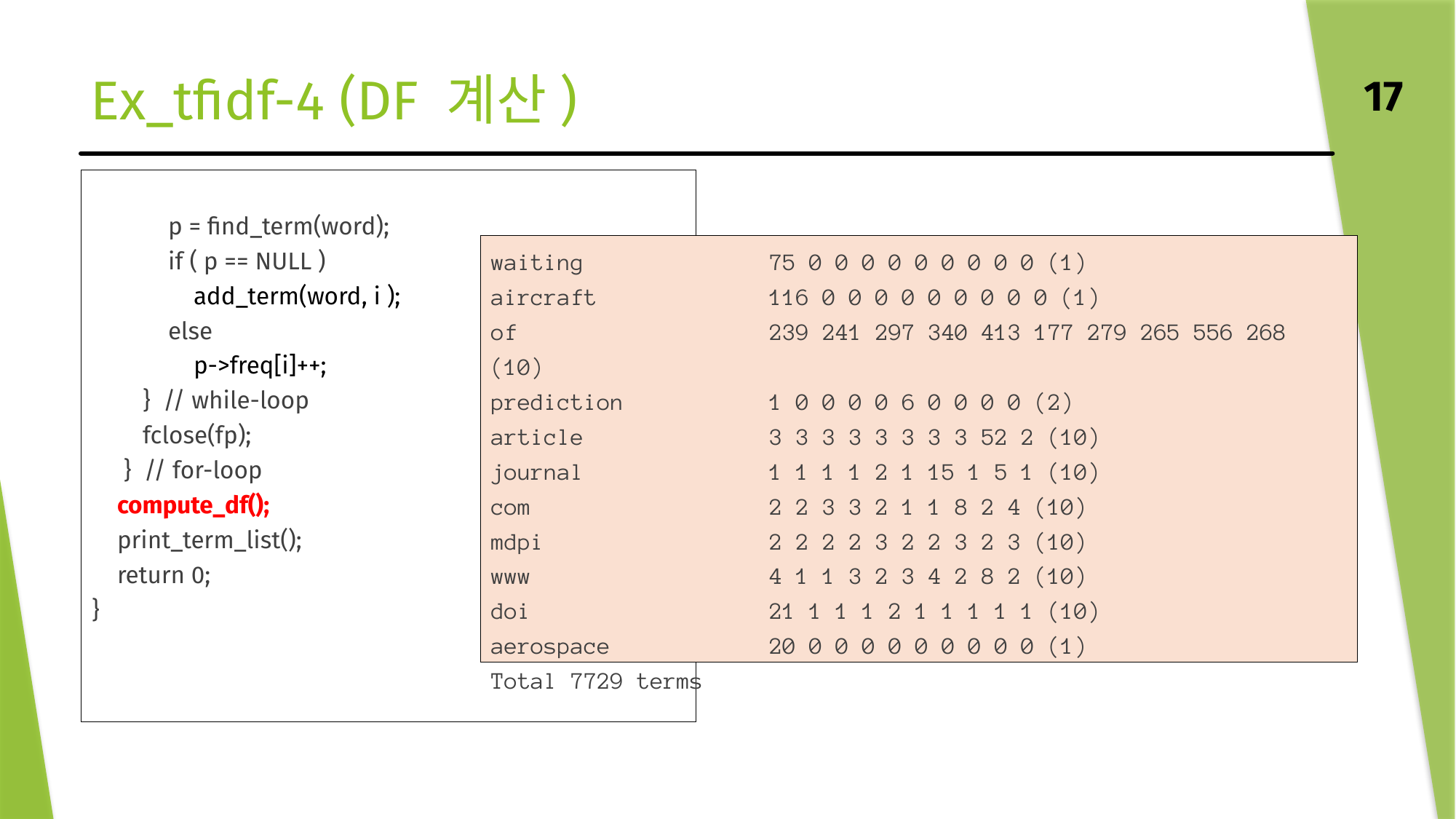

# Ex_tfidf-4 (DF 계산)
17

            p = find_term(word);
            if ( p == NULL )
                add_term(word, i );
            else
                p->freq[i]++;
        }  // while-loop
        fclose(fp);
     }  // for-loop
    compute_df();
    print_term_list();
    return 0;
}
waiting              75 0 0 0 0 0 0 0 0 0 (1)
aircraft             116 0 0 0 0 0 0 0 0 0 (1)
of                   239 241 297 340 413 177 279 265 556 268 (10)
prediction           1 0 0 0 0 6 0 0 0 0 (2)
article              3 3 3 3 3 3 3 3 52 2 (10)
journal              1 1 1 1 2 1 15 1 5 1 (10)
com                  2 2 3 3 2 1 1 8 2 4 (10)
mdpi                 2 2 2 2 3 2 2 3 2 3 (10)
www                  4 1 1 3 2 3 4 2 8 2 (10)
doi                  21 1 1 1 2 1 1 1 1 1 (10)
aerospace            20 0 0 0 0 0 0 0 0 0 (1)
Total 7729 terms